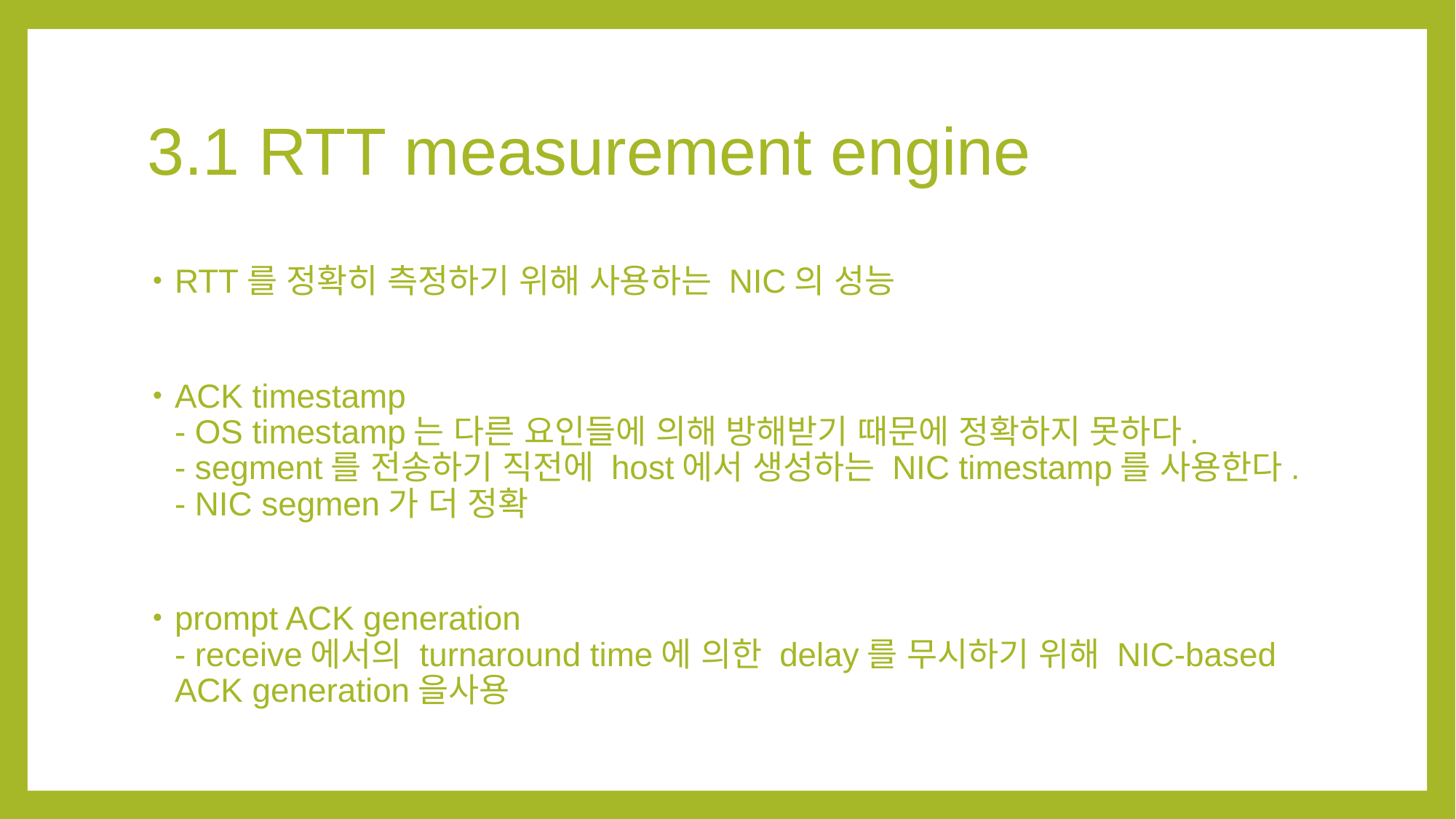

# 3.1 RTT measurement engine
RTT를 정확히 측정하기 위해 사용하는 NIC의 성능

ACK timestamp
- OS timestamp는 다른 요인들에 의해 방해받기 때문에 정확하지 못하다.
- segment를 전송하기 직전에 host에서 생성하는 NIC timestamp를 사용한다.
- NIC segmen가 더 정확

prompt ACK generation
- receive에서의 turnaround time에 의한 delay를 무시하기 위해 NIC-based ACK generation을사용